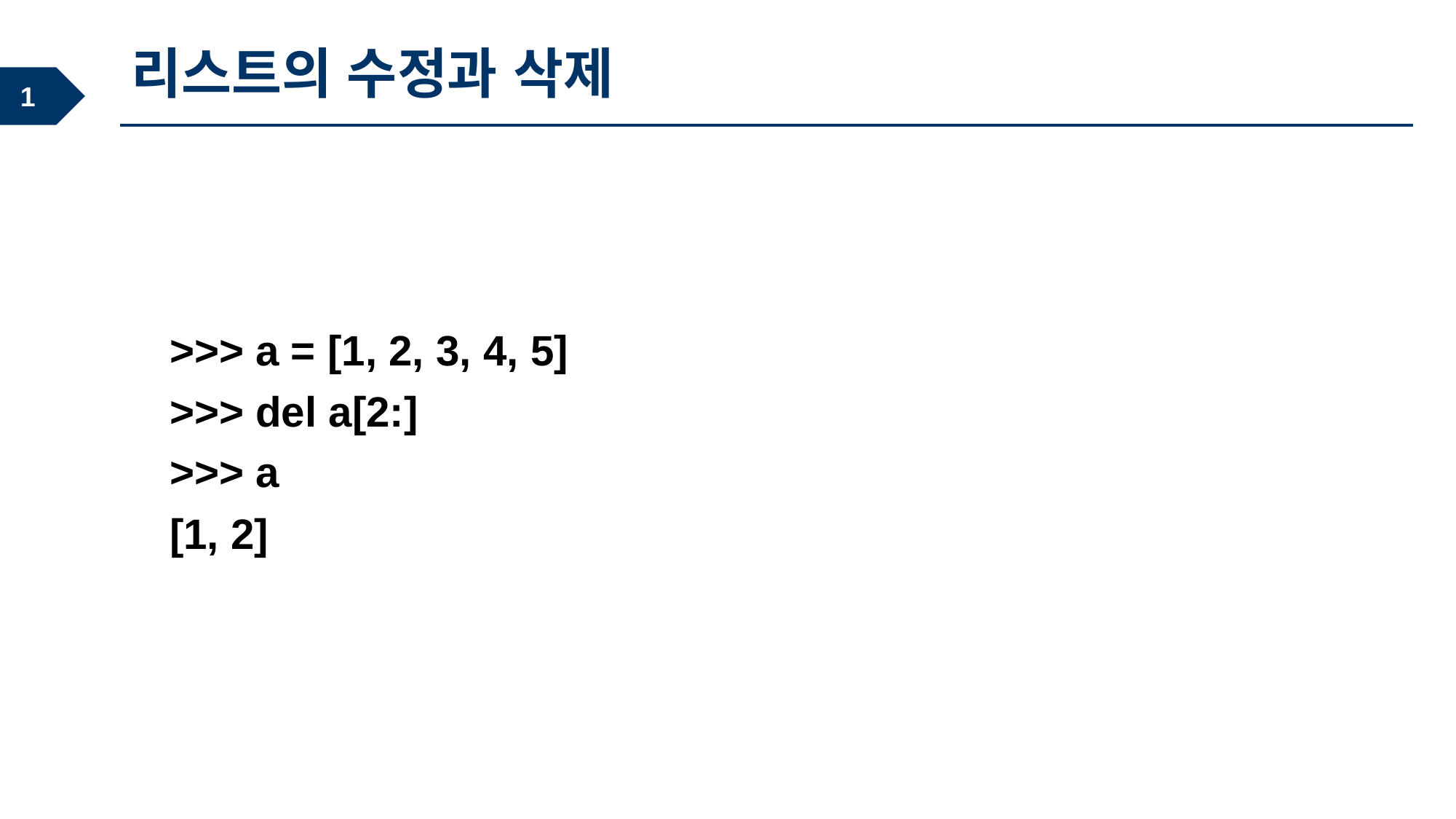

리스트의 수정과 삭제
>>> a = [1, 2, 3, 4, 5]
>>> del a[2:]
>>> a
[1, 2]